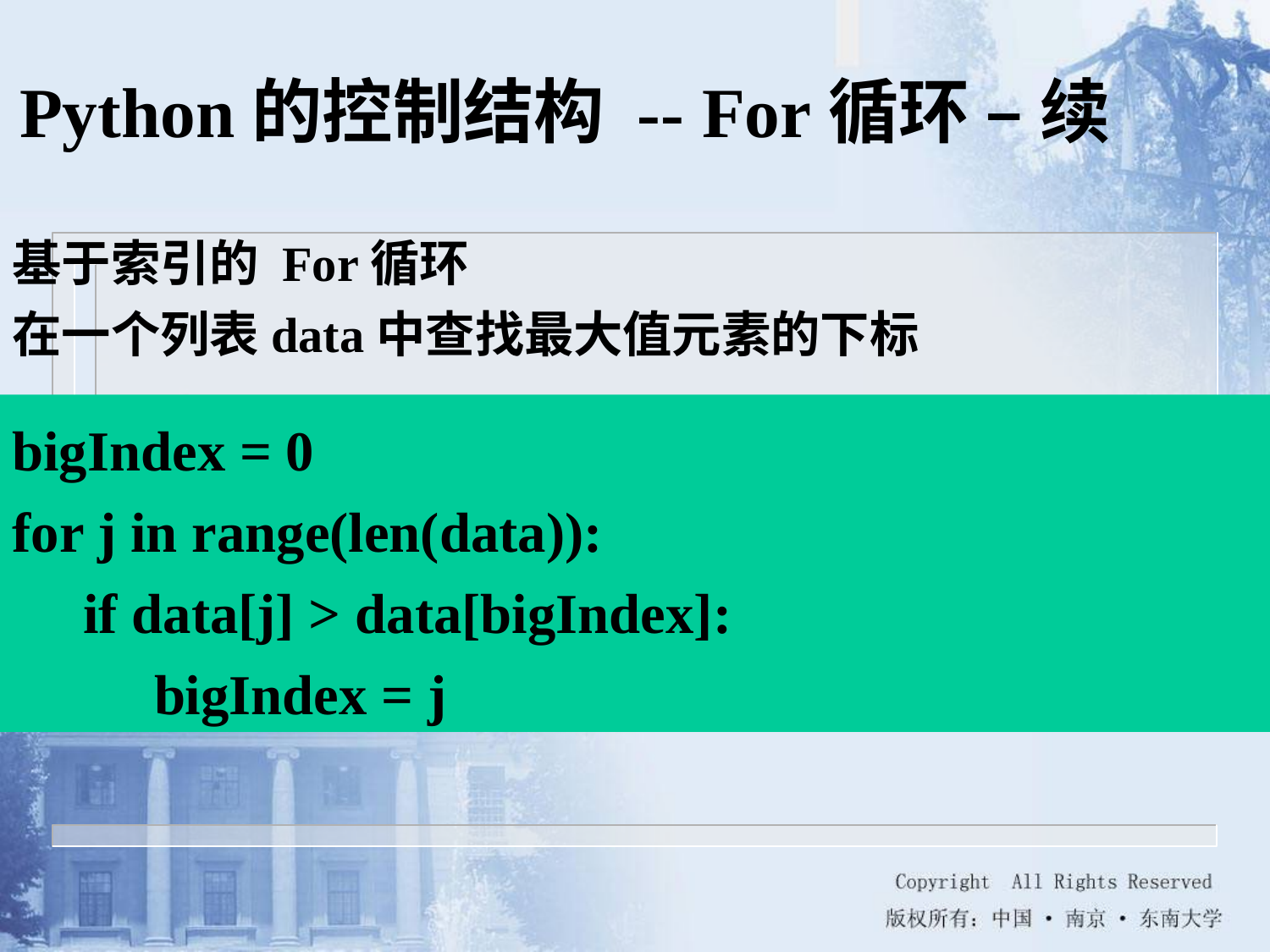

Python的控制结构 -- For循环 – 续
基于索引的 For循环
在一个列表data中查找最大值元素的下标
bigIndex = 0
for j in range(len(data)):
     if data[j] > data[bigIndex]:
          bigIndex = j